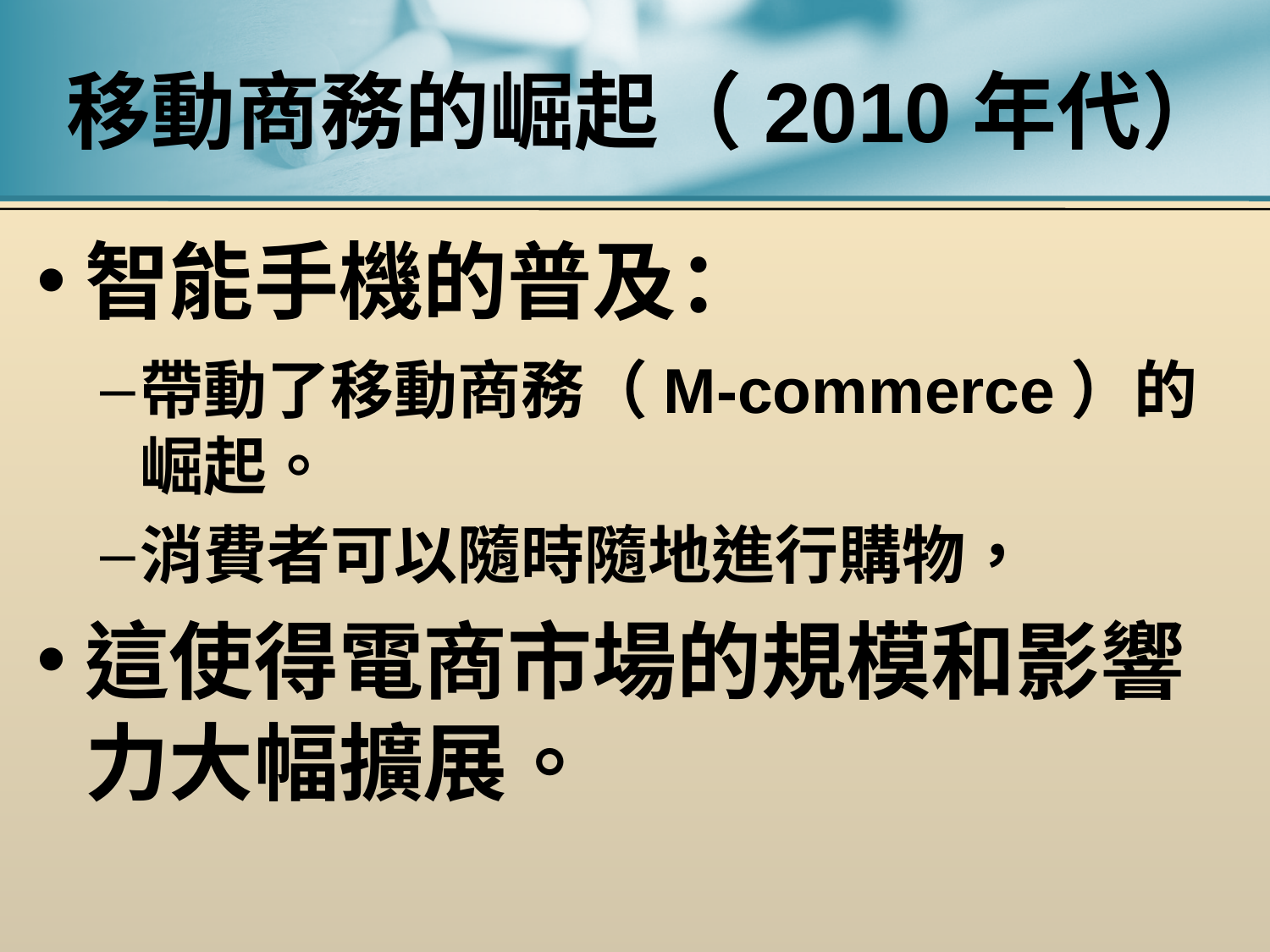

# 移動商務的崛起（2010年代）
智能手機的普及：
帶動了移動商務（M-commerce）的崛起。
消費者可以隨時隨地進行購物，
這使得電商市場的規模和影響力大幅擴展。